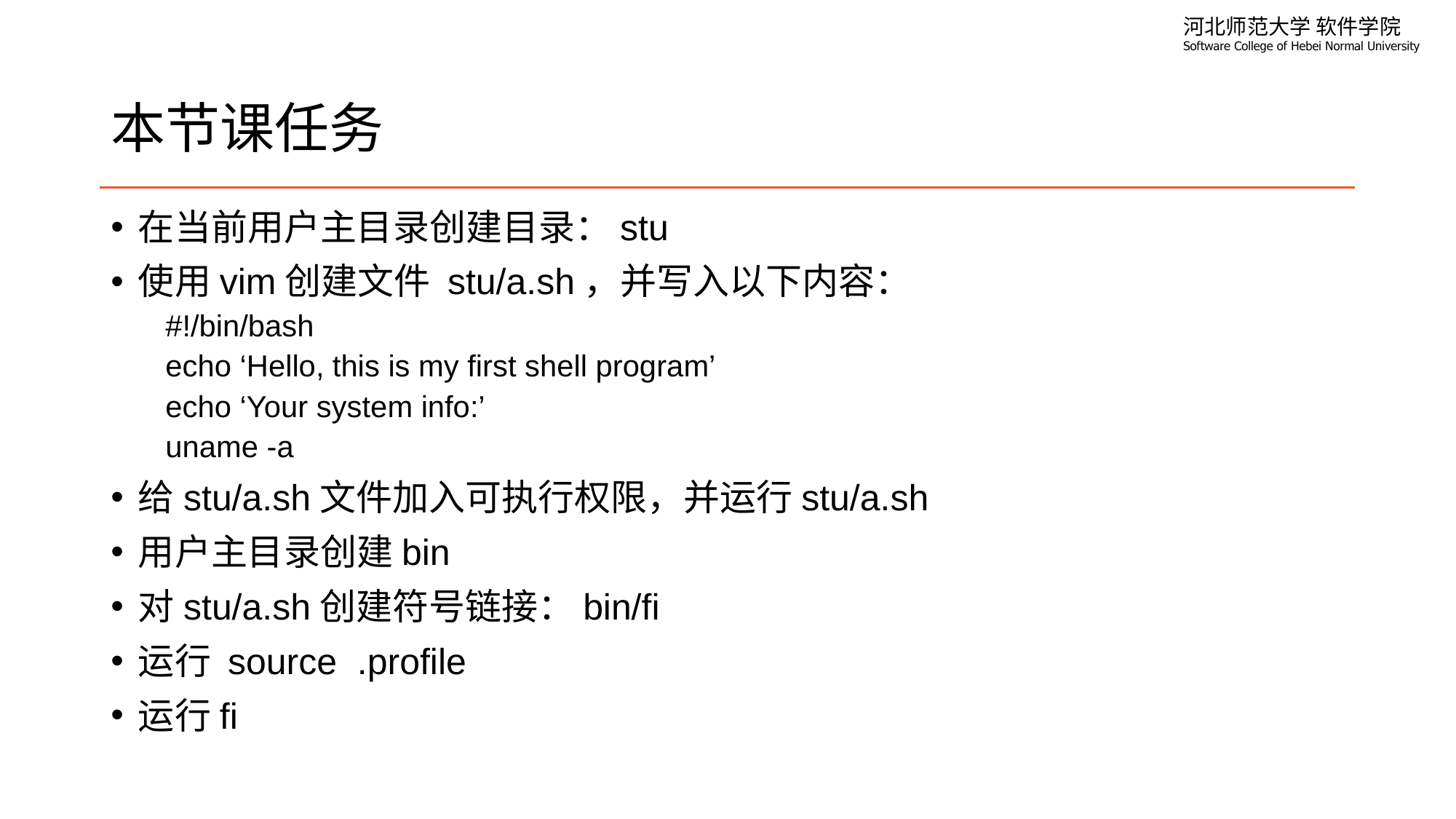

# 本节课任务
在当前用户主目录创建目录：stu
使用vim创建文件 stu/a.sh，并写入以下内容：
#!/bin/bash
echo ‘Hello, this is my first shell program’
echo ‘Your system info:’
uname -a
给stu/a.sh文件加入可执行权限，并运行stu/a.sh
用户主目录创建bin
对stu/a.sh创建符号链接：bin/fi
运行 source  .profile
运行fi